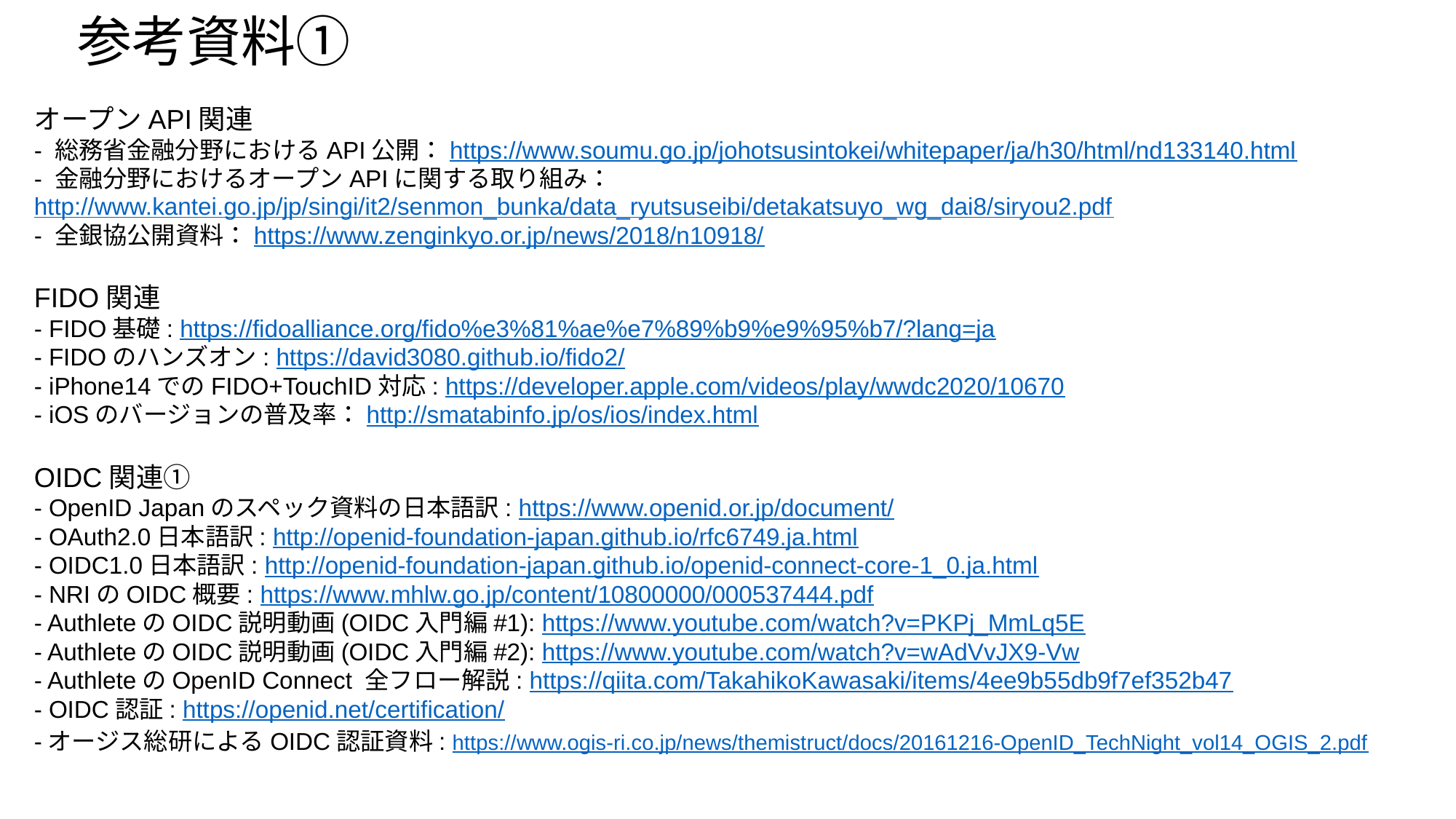

参考資料①
オープンAPI関連
- 総務省金融分野におけるAPI公開：https://www.soumu.go.jp/johotsusintokei/whitepaper/ja/h30/html/nd133140.html
- 金融分野におけるオープンAPIに関する取り組み：http://www.kantei.go.jp/jp/singi/it2/senmon_bunka/data_ryutsuseibi/detakatsuyo_wg_dai8/siryou2.pdf
- 全銀協公開資料：https://www.zenginkyo.or.jp/news/2018/n10918/

FIDO関連
- FIDO基礎: https://fidoalliance.org/fido%e3%81%ae%e7%89%b9%e9%95%b7/?lang=ja
- FIDOのハンズオン: https://david3080.github.io/fido2/
- iPhone14でのFIDO+TouchID対応: https://developer.apple.com/videos/play/wwdc2020/10670
- iOSのバージョンの普及率：http://smatabinfo.jp/os/ios/index.html

OIDC関連①
- OpenID Japanのスペック資料の日本語訳: https://www.openid.or.jp/document/
- OAuth2.0日本語訳: http://openid-foundation-japan.github.io/rfc6749.ja.html
- OIDC1.0日本語訳: http://openid-foundation-japan.github.io/openid-connect-core-1_0.ja.html
- NRIのOIDC概要: https://www.mhlw.go.jp/content/10800000/000537444.pdf
- AuthleteのOIDC説明動画(OIDC入門編#1): https://www.youtube.com/watch?v=PKPj_MmLq5E
- AuthleteのOIDC説明動画(OIDC入門編#2): https://www.youtube.com/watch?v=wAdVvJX9-Vw
- AuthleteのOpenID Connect 全フロー解説: https://qiita.com/TakahikoKawasaki/items/4ee9b55db9f7ef352b47
- OIDC認証: https://openid.net/certification/
-オージス総研によるOIDC認証資料: https://www.ogis-ri.co.jp/news/themistruct/docs/20161216-OpenID_TechNight_vol14_OGIS_2.pdf